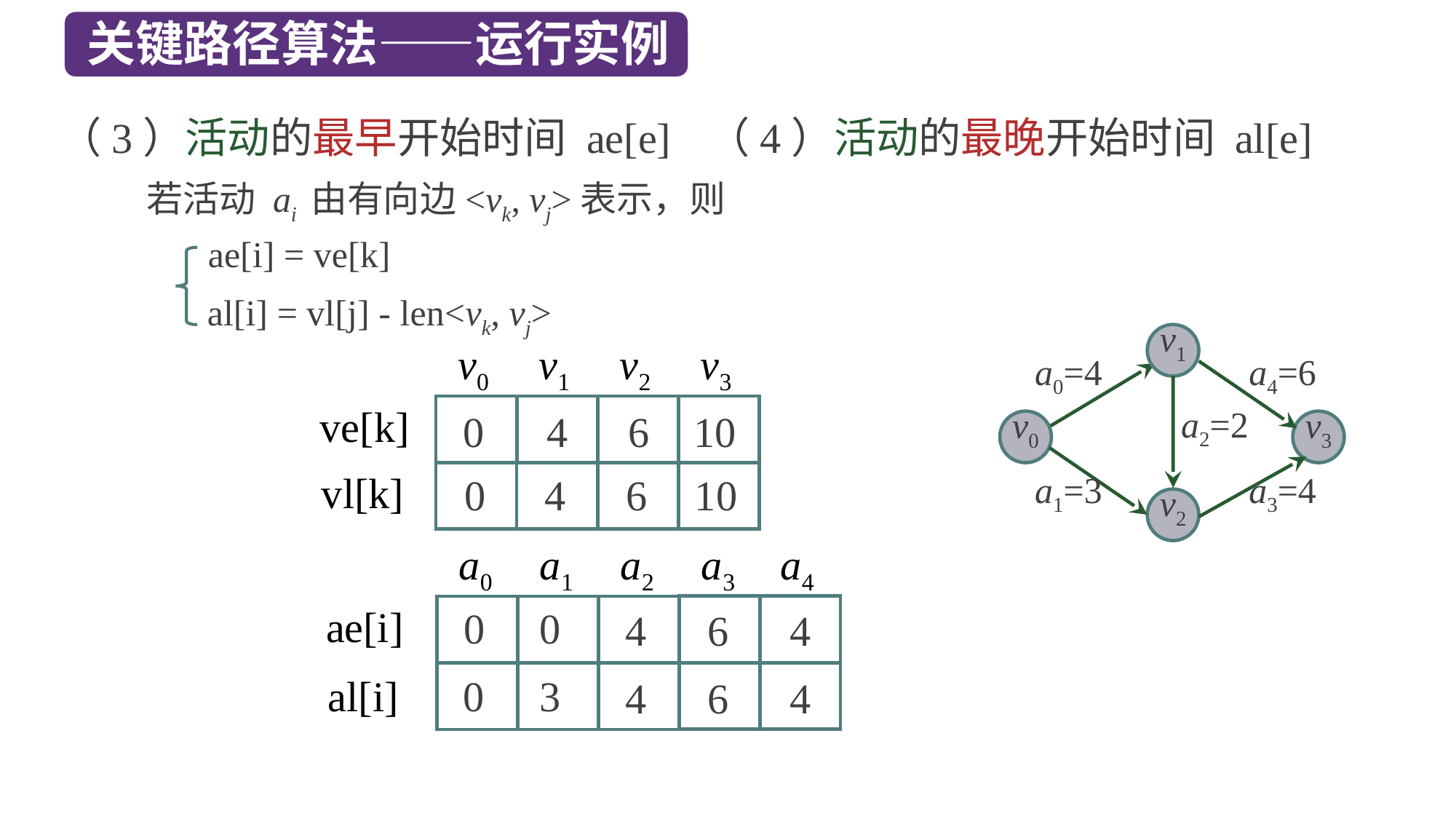

关键路径算法——运行实例

（3）活动的最早开始时间 ae[e]
（4）活动的最晚开始时间 al[e]
若活动 ai 由有向边<vk, vj>表示，则
ae[i] = ve[k]

al[i] = vl[j] - len<vk, vj>
v1
a0=4
a4=6

a2=2
v0
v3

a1=3
a3=4
v2
v0
v1
v2
v3
ve[k]

0
4
6
10
vl[k]

0
4
6
10
a0
a1
a2
a3
a4
ae[i]

al[i]
0
0
4
6
4
0
3
4
6
4